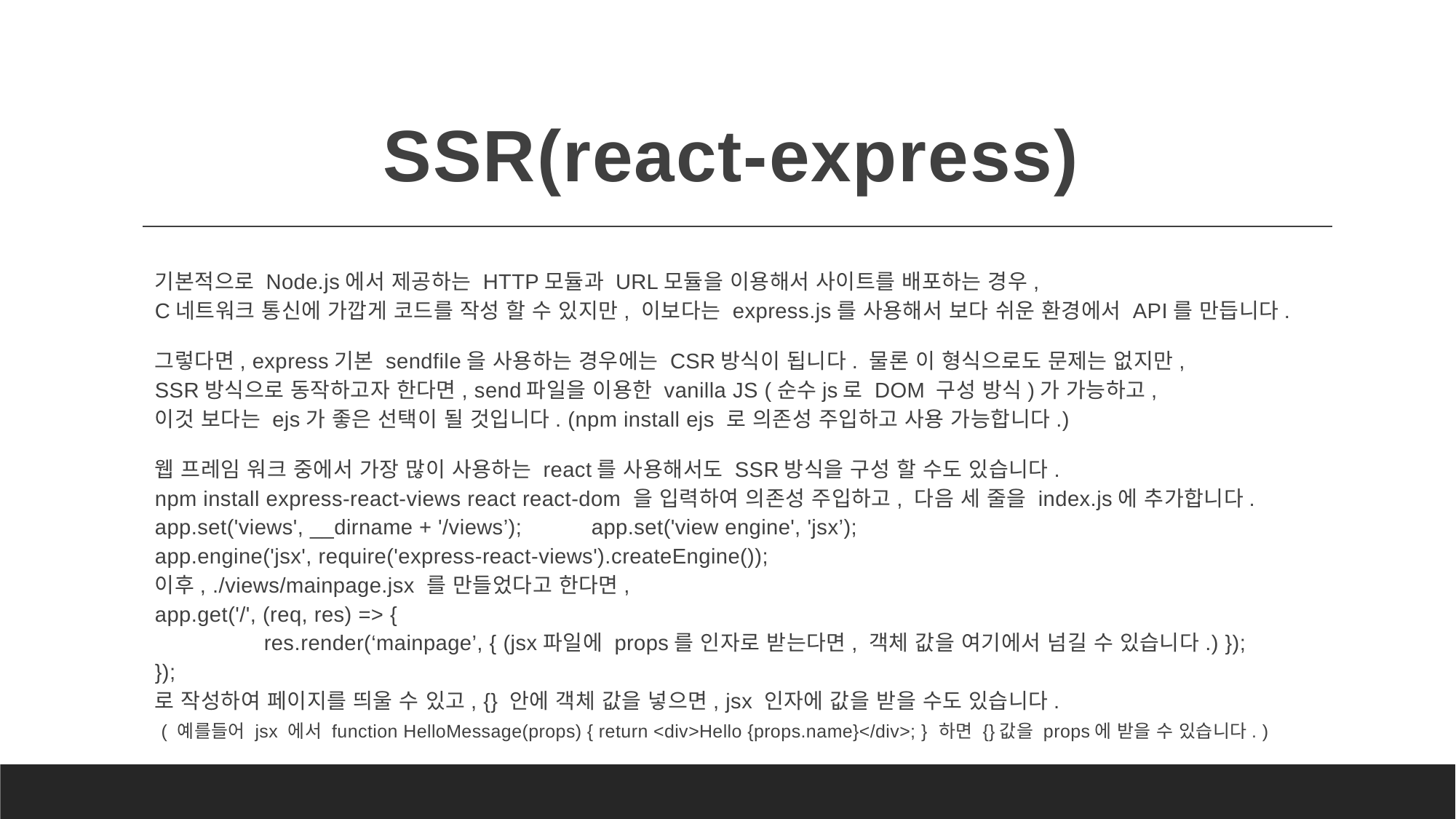

# SSR(react-express)
기본적으로 Node.js에서 제공하는 HTTP모듈과 URL모듈을 이용해서 사이트를 배포하는 경우,
C네트워크 통신에 가깝게 코드를 작성 할 수 있지만, 이보다는 express.js를 사용해서 보다 쉬운 환경에서 API를 만듭니다.
그렇다면, express기본 sendfile을 사용하는 경우에는 CSR방식이 됩니다. 물론 이 형식으로도 문제는 없지만,
SSR방식으로 동작하고자 한다면, send파일을 이용한 vanilla JS (순수js로 DOM 구성 방식)가 가능하고,
이것 보다는 ejs가 좋은 선택이 될 것입니다. (npm install ejs 로 의존성 주입하고 사용 가능합니다.)
웹 프레임 워크 중에서 가장 많이 사용하는 react를 사용해서도 SSR방식을 구성 할 수도 있습니다.
npm install express-react-views react react-dom 을 입력하여 의존성 주입하고, 다음 세 줄을 index.js에 추가합니다.
app.set('views', __dirname + '/views’);	app.set('view engine', 'jsx’);
app.engine('jsx', require('express-react-views').createEngine());
이후, ./views/mainpage.jsx 를 만들었다고 한다면,
app.get('/', (req, res) => {
	res.render(‘mainpage’, { (jsx파일에 props를 인자로 받는다면, 객체 값을 여기에서 넘길 수 있습니다.) });
});
로 작성하여 페이지를 띄울 수 있고, {} 안에 객체 값을 넣으면, jsx 인자에 값을 받을 수도 있습니다.
 ( 예를들어 jsx 에서 function HelloMessage(props) { return <div>Hello {props.name}</div>; } 하면 {}값을 props에 받을 수 있습니다. )